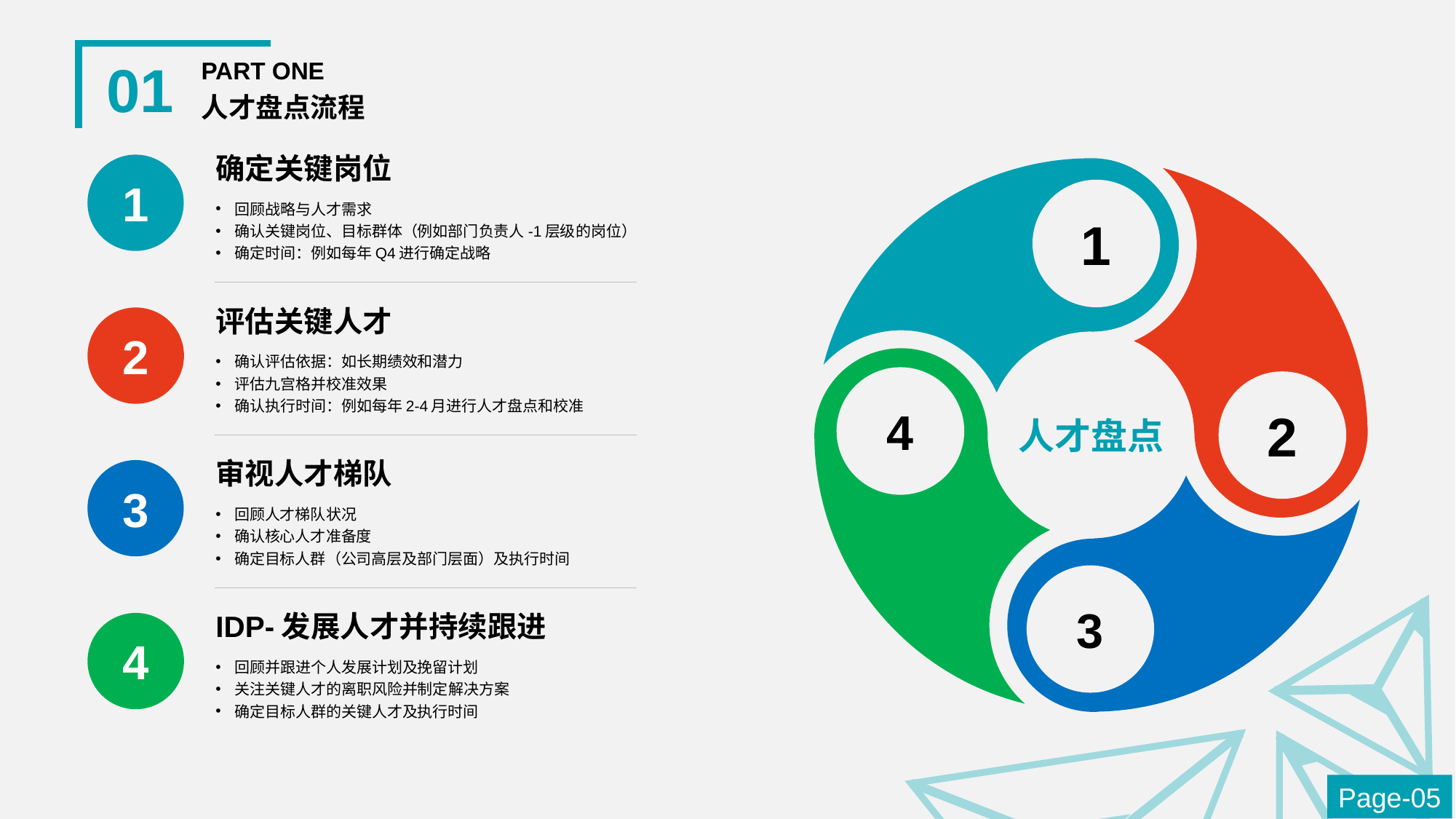

01
PART ONE
人才盘点流程
确定关键岗位
回顾战略与人才需求
确认关键岗位、目标群体（例如部门负责人-1层级的岗位）
确定时间：例如每年Q4进行确定战略
1

1

4
2

3
评估关键人才
确认评估依据：如长期绩效和潜力
评估九宫格并校准效果
确认执行时间：例如每年2-4月进行人才盘点和校准

2
人才盘点
审视人才梯队
回顾人才梯队状况
确认核心人才准备度
确定目标人群（公司高层及部门层面）及执行时间
3
IDP-发展人才并持续跟进
回顾并跟进个人发展计划及挽留计划
关注关键人才的离职风险并制定解决方案
确定目标人群的关键人才及执行时间
4
Page-05